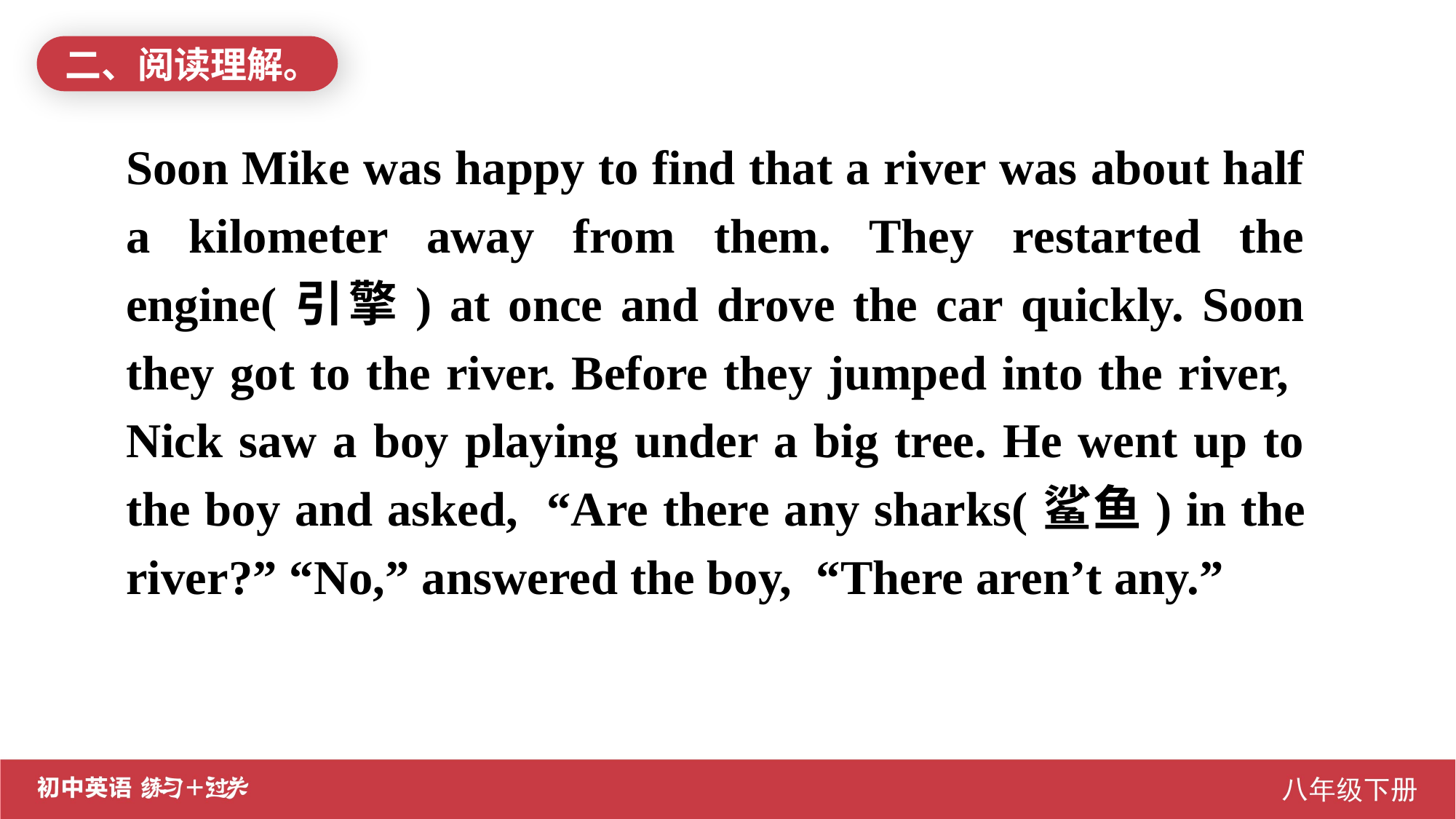

二、阅读理解。
Soon Mike was happy to find that a river was about half a kilometer away from them. They restarted the engine(引擎) at once and drove the car quickly. Soon they got to the river. Before they jumped into the river,  Nick saw a boy playing under a big tree. He went up to the boy and asked,  “Are there any sharks(鲨鱼) in the river?” “No,” answered the boy,  “There aren’t any.”